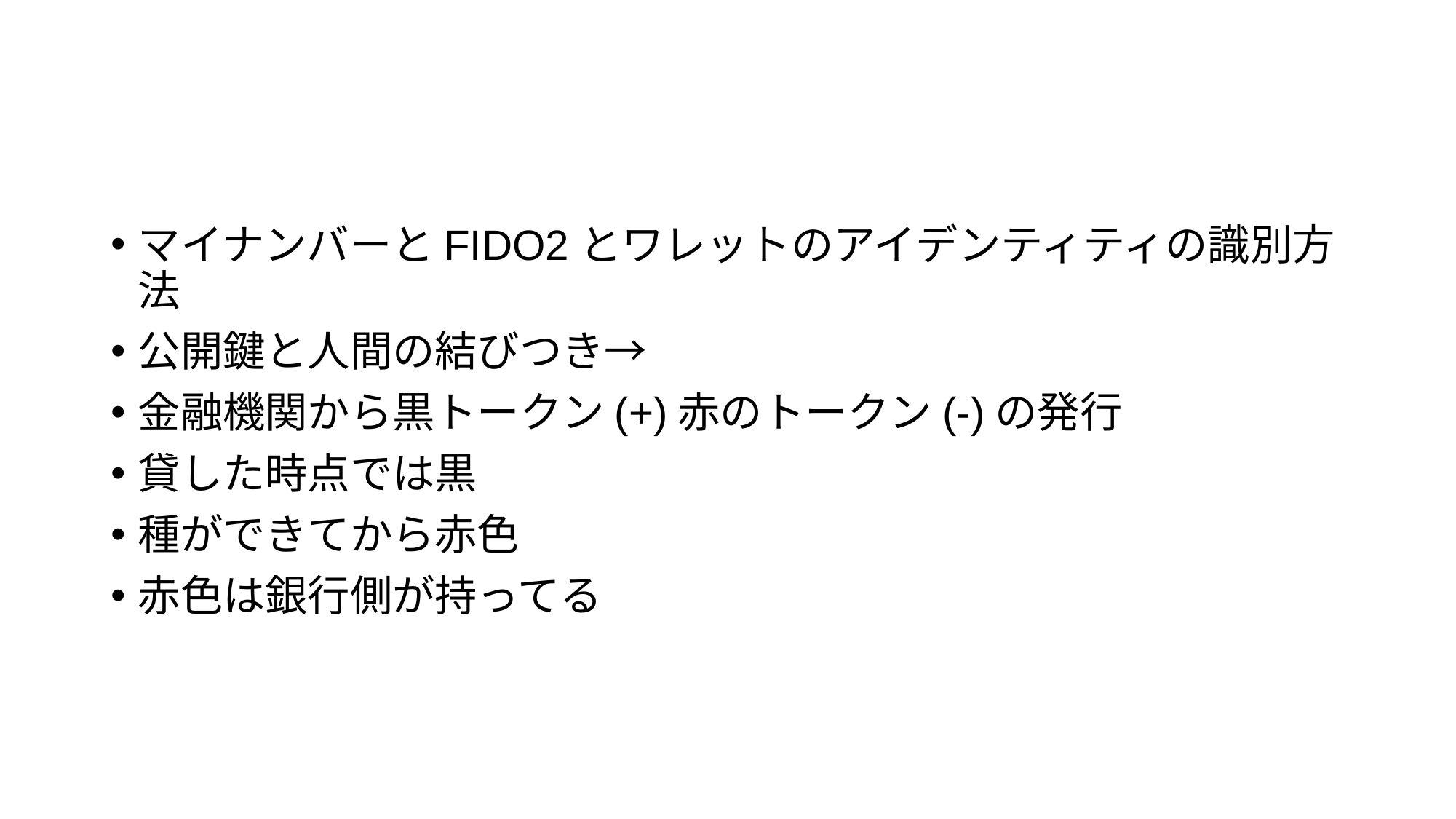

#
マイナンバーとFIDO2とワレットのアイデンティティの識別方法
公開鍵と人間の結びつき→
金融機関から黒トークン(+)赤のトークン(-)の発行
貸した時点では黒
種ができてから赤色
赤色は銀行側が持ってる